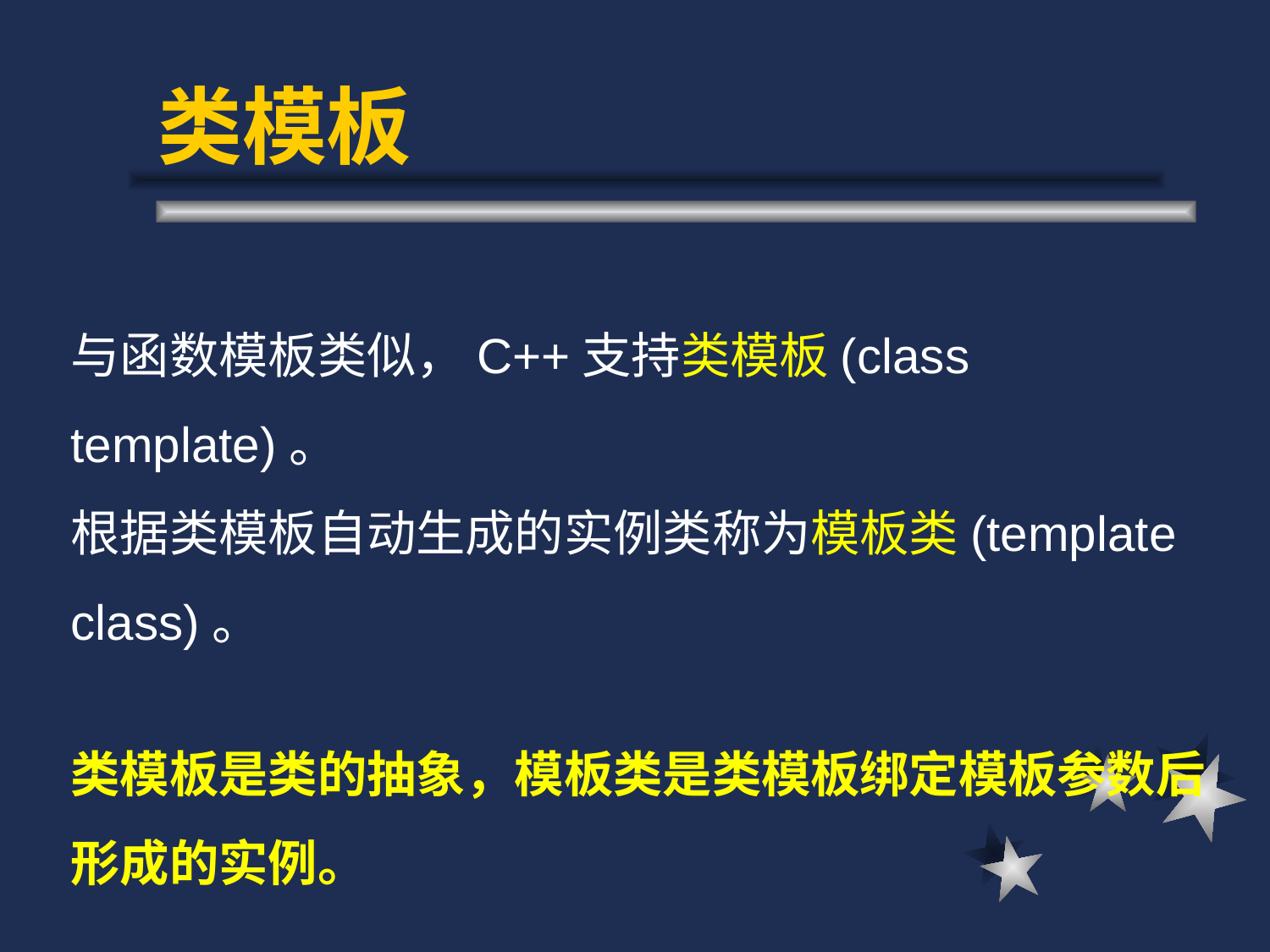

# 类模板

与函数模板类似，C++支持类模板(class template)。
根据类模板自动生成的实例类称为模板类(template class)。

类模板是类的抽象，模板类是类模板绑定模板参数后形成的实例。